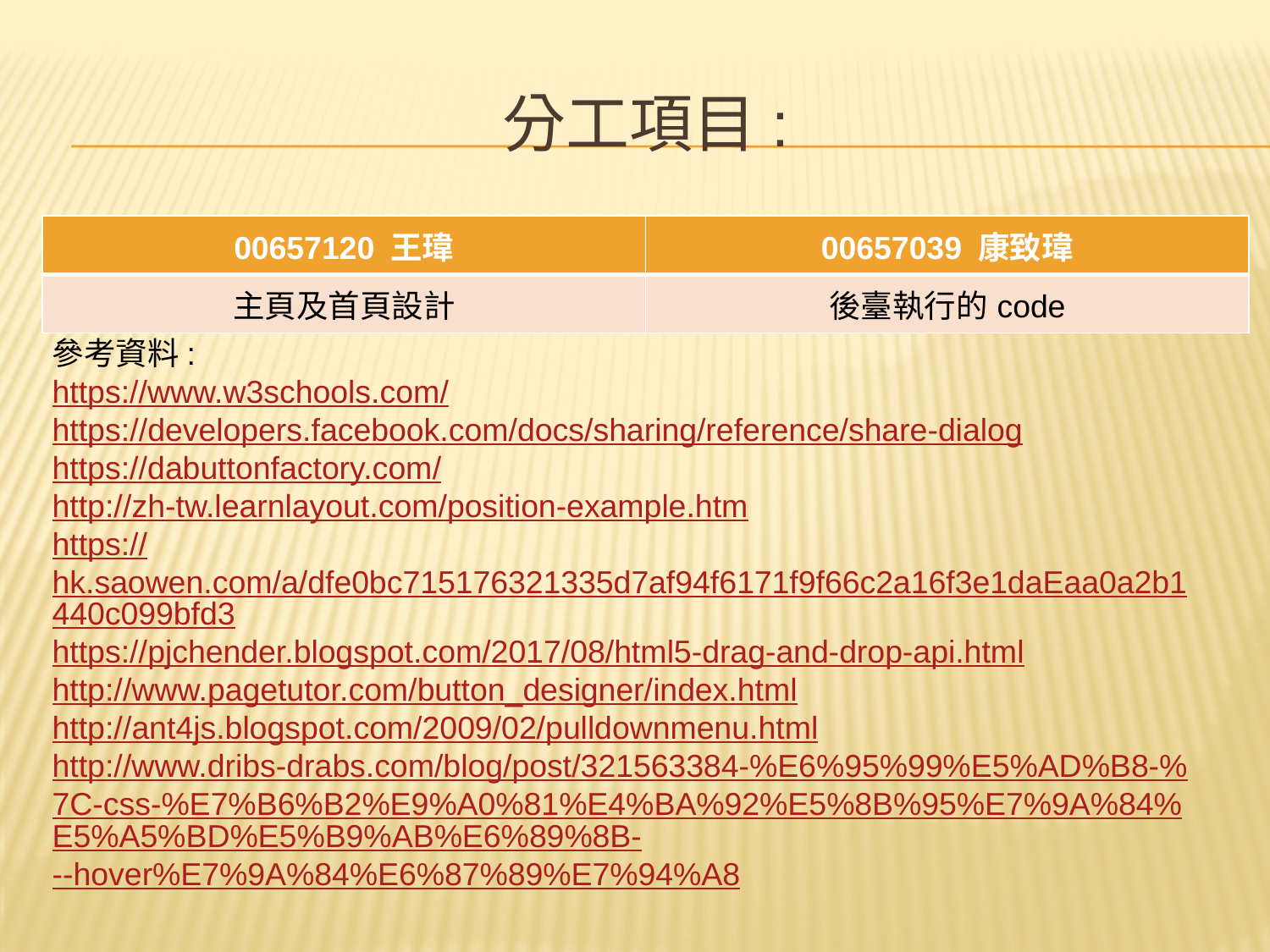

# 分工項目:
| 00657120 王瑋 | 00657039 康致瑋 |
| --- | --- |
| 主頁及首頁設計 | 後臺執行的code |
參考資料:
https://www.w3schools.com/
https://developers.facebook.com/docs/sharing/reference/share-dialog
https://dabuttonfactory.com/
http://zh-tw.learnlayout.com/position-example.htm
https://hk.saowen.com/a/dfe0bc715176321335d7af94f6171f9f66c2a16f3e1daEaa0a2b1440c099bfd3
https://pjchender.blogspot.com/2017/08/html5-drag-and-drop-api.html
http://www.pagetutor.com/button_designer/index.html
http://ant4js.blogspot.com/2009/02/pulldownmenu.html
http://www.dribs-drabs.com/blog/post/321563384-%E6%95%99%E5%AD%B8-%7C-css-%E7%B6%B2%E9%A0%81%E4%BA%92%E5%8B%95%E7%9A%84%E5%A5%BD%E5%B9%AB%E6%89%8B---hover%E7%9A%84%E6%87%89%E7%94%A8